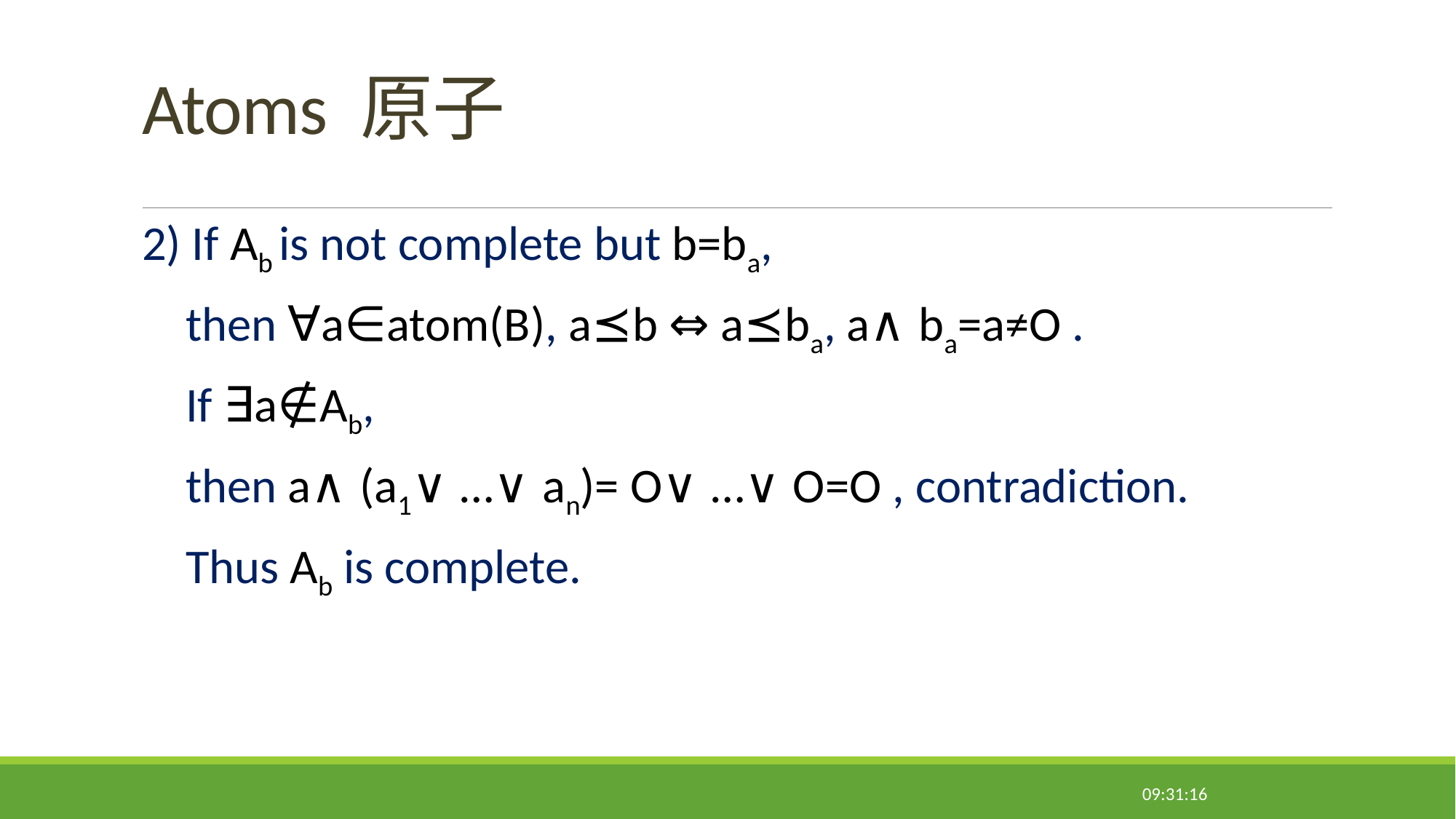

# Atoms 原子
2) If Ab is not complete but b=ba,
    then ∀a∈atom(B), a⪯b ⇔ a⪯ba, a∧ba=a≠O .
    If ∃a∉Ab,
    then a∧(a1∨…∨an)= O∨…∨O=O , contradiction.
    Thus Ab is complete.
09:31:16